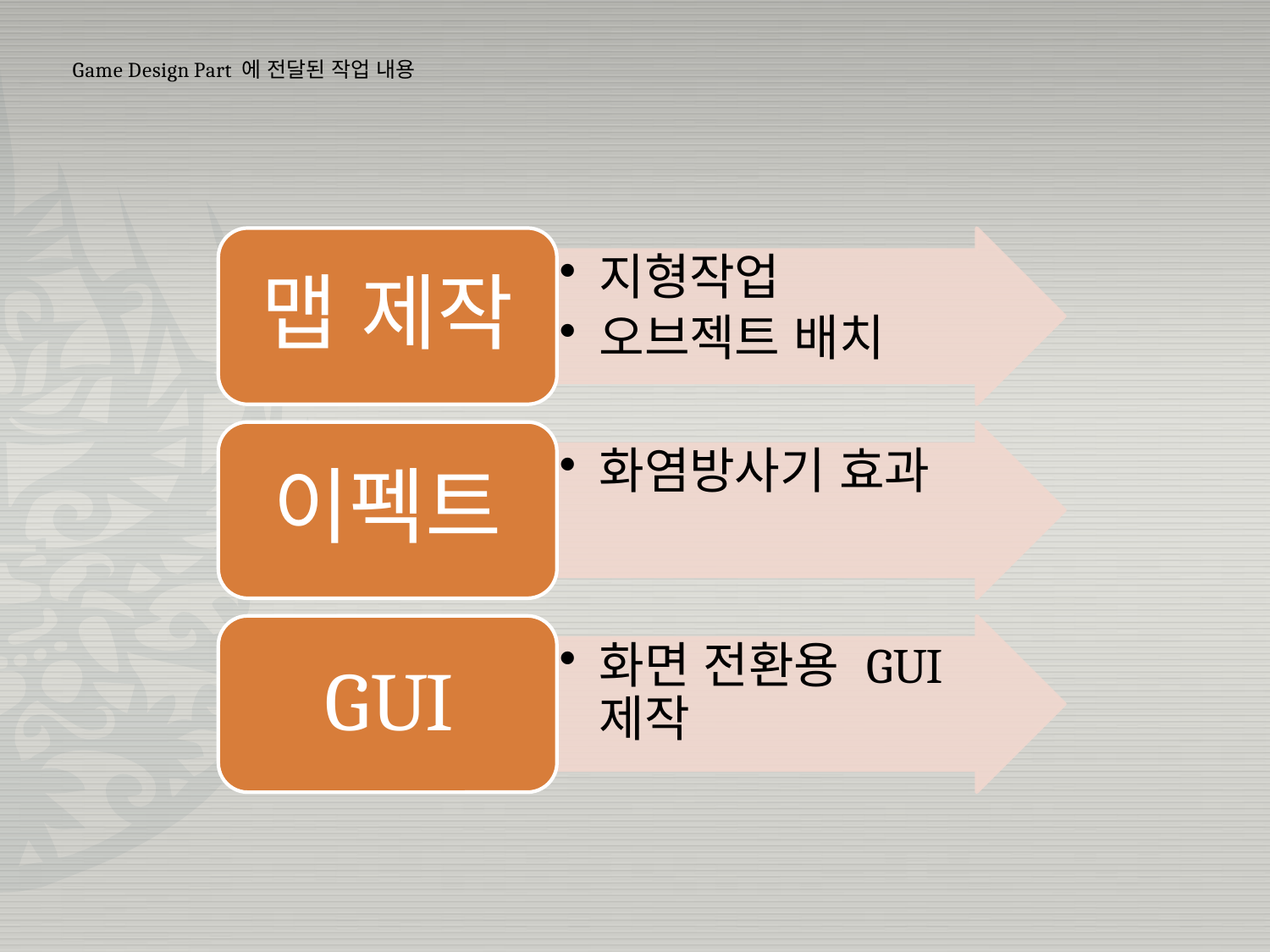

Game Design Part 에 전달된 작업 내용
지형작업
오브젝트 배치
맵 제작
화염방사기 효과
이펙트
화면 전환용 GUI 제작
GUI